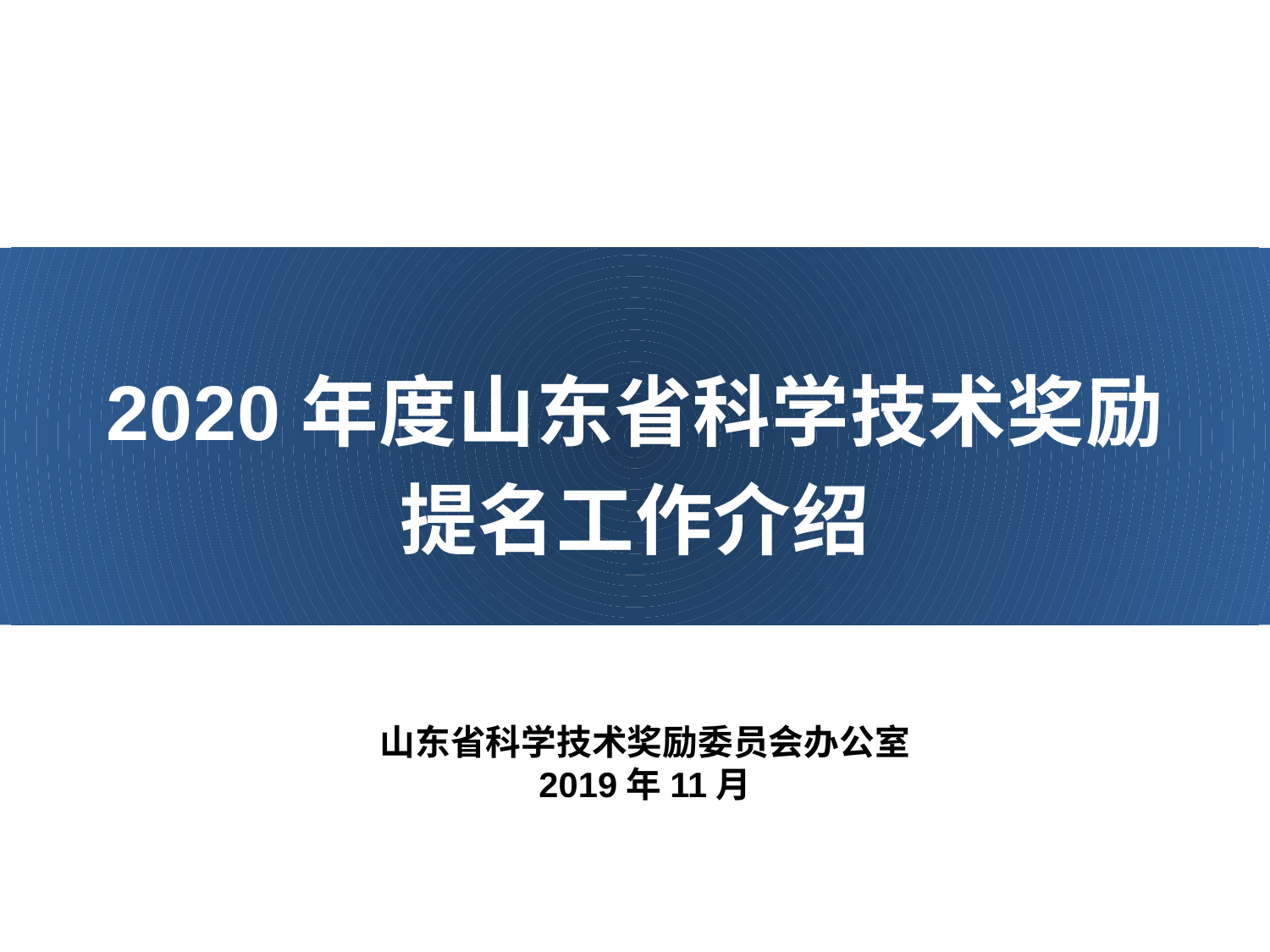

2020年度山东省科学技术奖励
提名工作介绍

#
山东省科学技术奖励委员会办公室
2019年11月